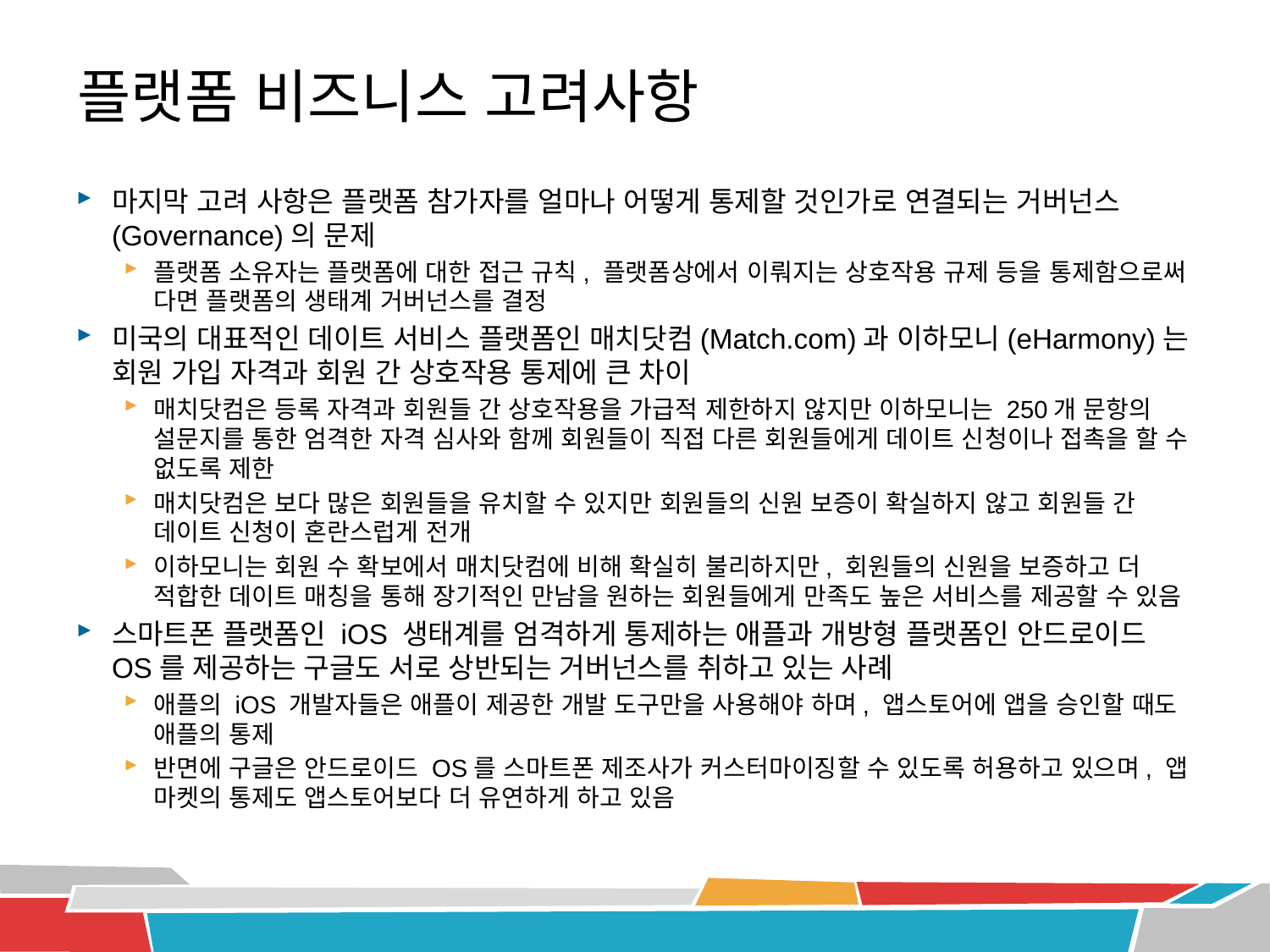

# 플랫폼 비즈니스 고려사항
마지막 고려 사항은 플랫폼 참가자를 얼마나 어떻게 통제할 것인가로 연결되는 거버넌스(Governance)의 문제
플랫폼 소유자는 플랫폼에 대한 접근 규칙, 플랫폼상에서 이뤄지는 상호작용 규제 등을 통제함으로써 다면 플랫폼의 생태계 거버넌스를 결정
미국의 대표적인 데이트 서비스 플랫폼인 매치닷컴(Match.com)과 이하모니(eHarmony)는 회원 가입 자격과 회원 간 상호작용 통제에 큰 차이
매치닷컴은 등록 자격과 회원들 간 상호작용을 가급적 제한하지 않지만 이하모니는 250개 문항의 설문지를 통한 엄격한 자격 심사와 함께 회원들이 직접 다른 회원들에게 데이트 신청이나 접촉을 할 수 없도록 제한
매치닷컴은 보다 많은 회원들을 유치할 수 있지만 회원들의 신원 보증이 확실하지 않고 회원들 간 데이트 신청이 혼란스럽게 전개
이하모니는 회원 수 확보에서 매치닷컴에 비해 확실히 불리하지만, 회원들의 신원을 보증하고 더 적합한 데이트 매칭을 통해 장기적인 만남을 원하는 회원들에게 만족도 높은 서비스를 제공할 수 있음
스마트폰 플랫폼인 iOS 생태계를 엄격하게 통제하는 애플과 개방형 플랫폼인 안드로이드 OS를 제공하는 구글도 서로 상반되는 거버넌스를 취하고 있는 사례
애플의 iOS 개발자들은 애플이 제공한 개발 도구만을 사용해야 하며, 앱스토어에 앱을 승인할 때도 애플의 통제
반면에 구글은 안드로이드 OS를 스마트폰 제조사가 커스터마이징할 수 있도록 허용하고 있으며, 앱 마켓의 통제도 앱스토어보다 더 유연하게 하고 있음